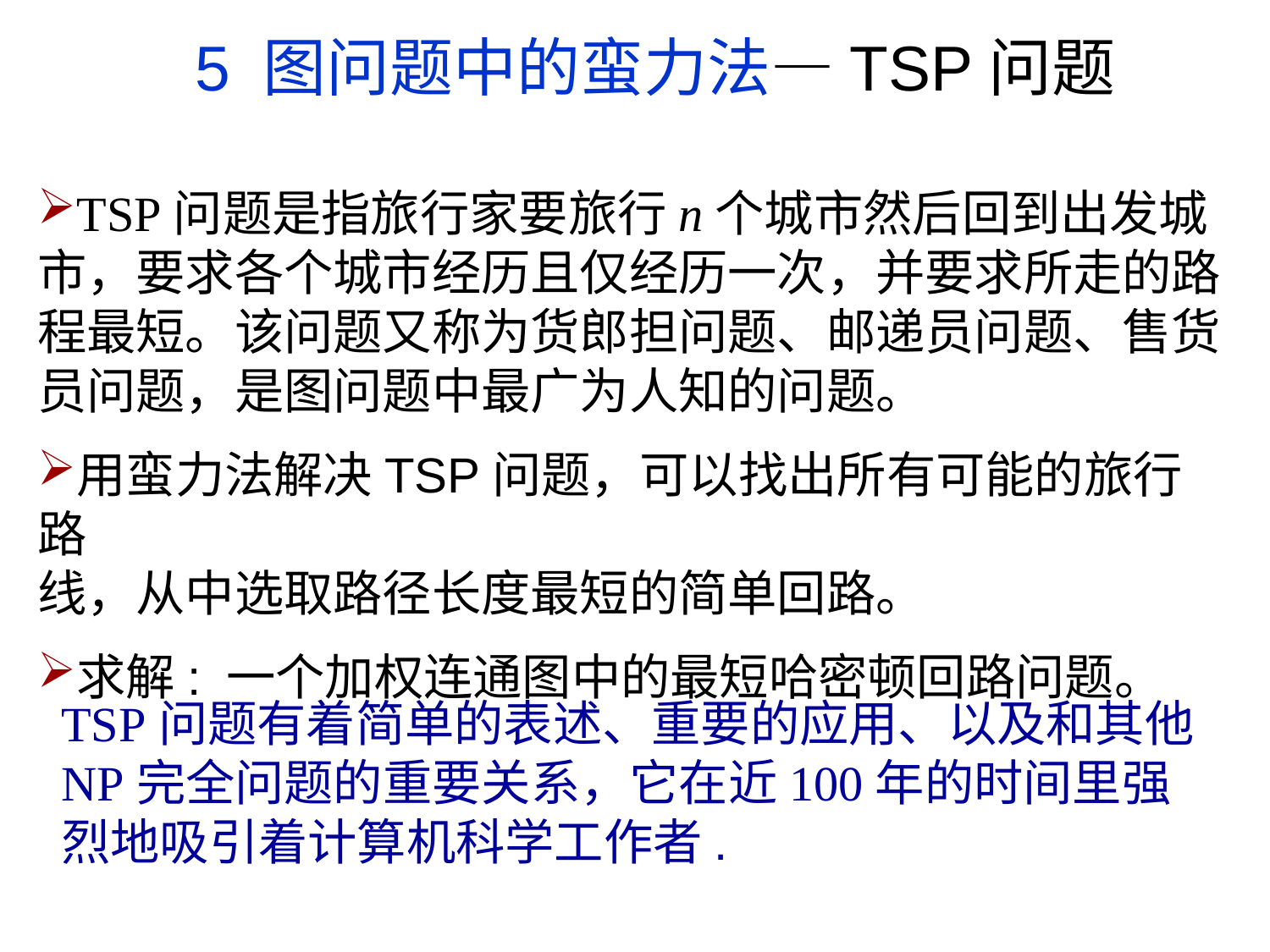

5 图问题中的蛮力法—TSP问题
TSP问题是指旅行家要旅行n个城市然后回到出发城市，要求各个城市经历且仅经历一次，并要求所走的路程最短。该问题又称为货郎担问题、邮递员问题、售货员问题，是图问题中最广为人知的问题。
用蛮力法解决TSP问题，可以找出所有可能的旅行路
线，从中选取路径长度最短的简单回路。
求解: 一个加权连通图中的最短哈密顿回路问题。
TSP问题有着简单的表述、重要的应用、以及和其他NP完全问题的重要关系，它在近100年的时间里强烈地吸引着计算机科学工作者.